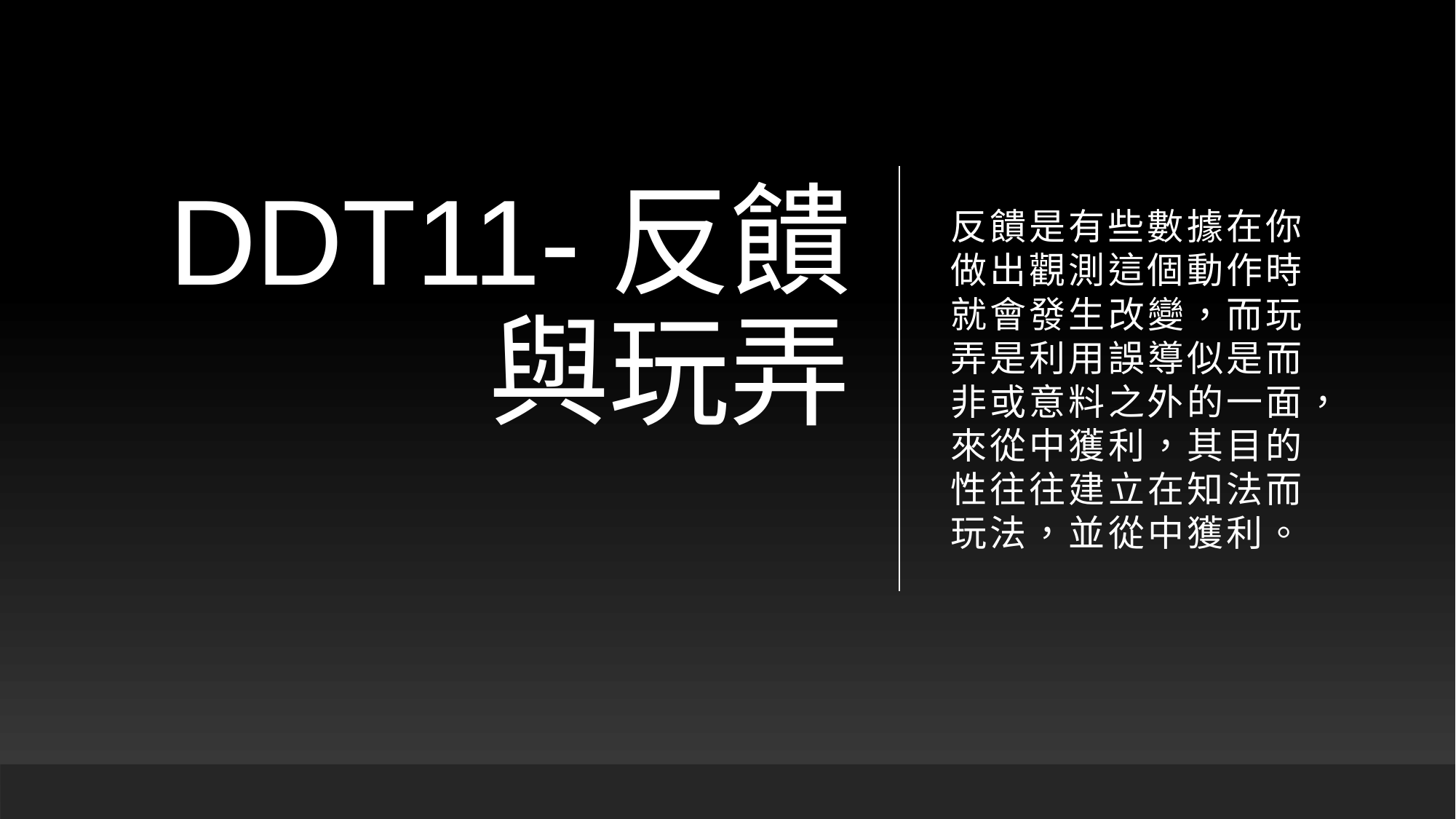

# DDT11-反饋與玩弄

反饋是有些數據在你做出觀測這個動作時就會發生改變，而玩弄是利用誤導似是而非或意料之外的一面，來從中獲利，其目的性往往建立在知法而玩法，並從中獲利。